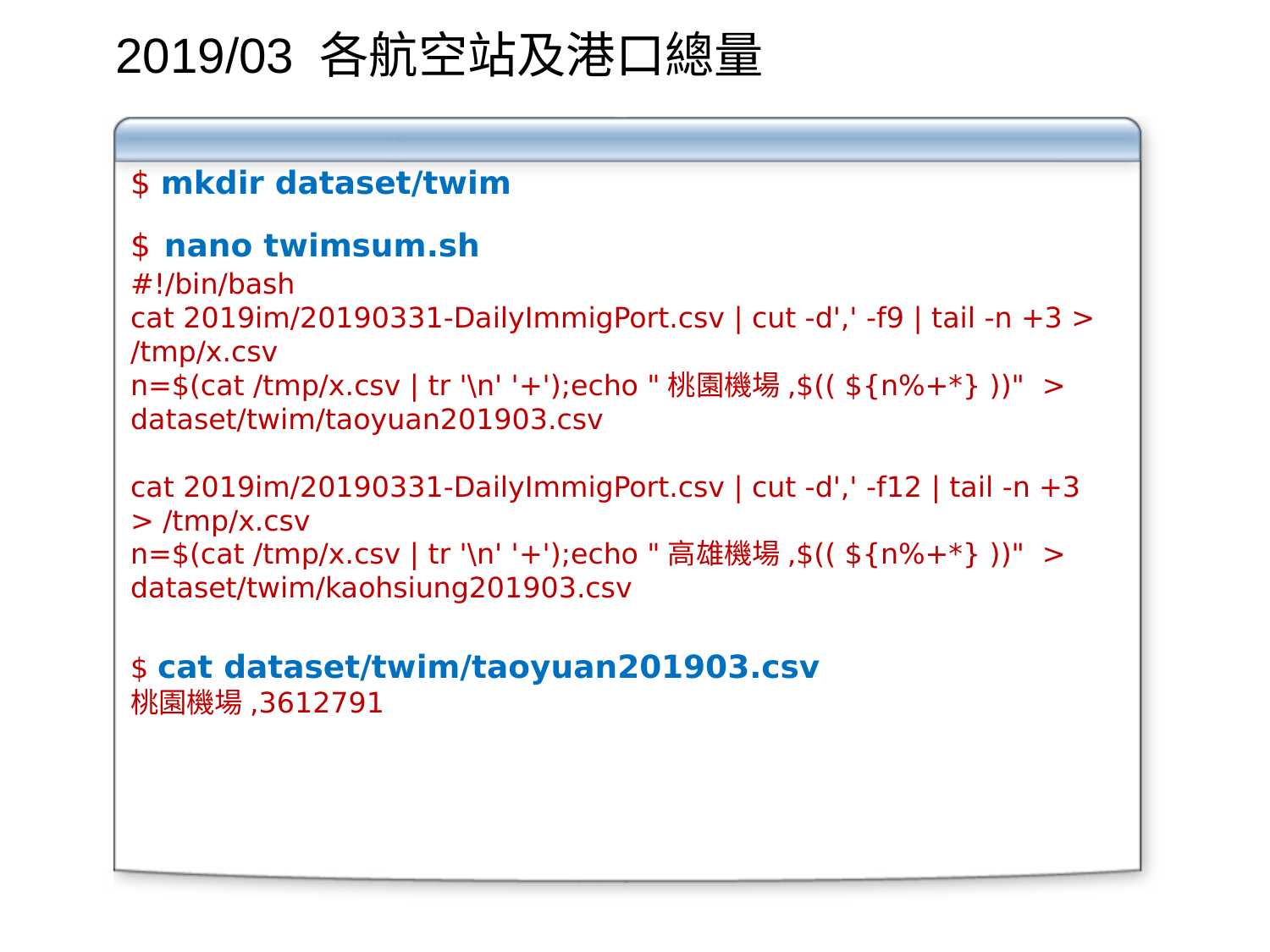

# 2019/03 各航空站及港口總量
$ mkdir dataset/twim
$ nano twimsum.sh
#!/bin/bash
cat 2019im/20190331-DailyImmigPort.csv | cut -d',' -f9 | tail -n +3 > /tmp/x.csv
n=$(cat /tmp/x.csv | tr '\n' '+');echo "桃園機場,$(( ${n%+*} ))"  > dataset/twim/taoyuan201903.csv

cat 2019im/20190331-DailyImmigPort.csv | cut -d',' -f12 | tail -n +3 > /tmp/x.csv
n=$(cat /tmp/x.csv | tr '\n' '+');echo "高雄機場,$(( ${n%+*} ))"  >  dataset/twim/kaohsiung201903.csv

$ cat dataset/twim/taoyuan201903.csv
桃園機場,3612791